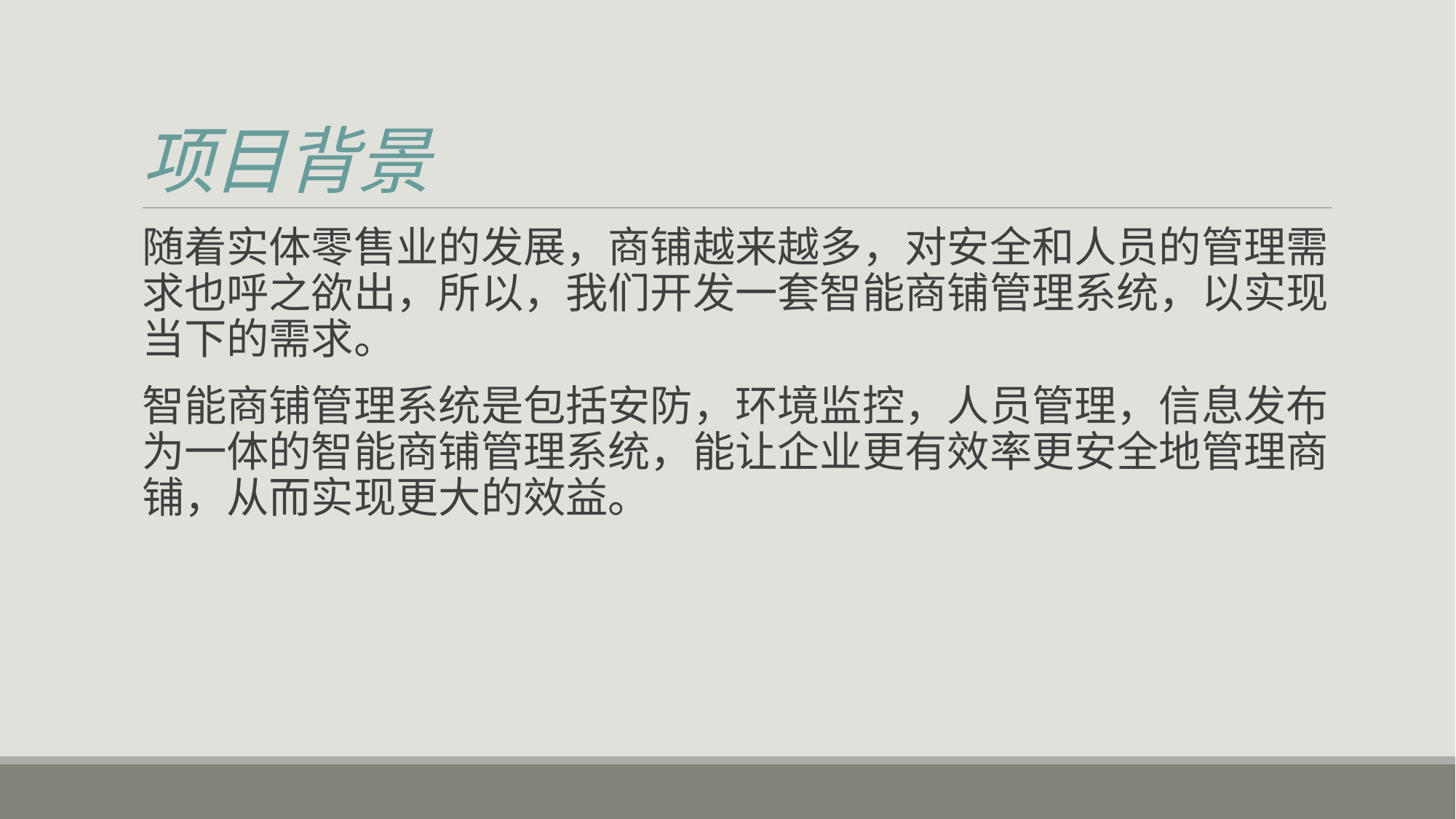

# 项目背景
随着实体零售业的发展，商铺越来越多，对安全和人员的管理需求也呼之欲出，所以，我们开发一套智能商铺管理系统，以实现当下的需求。
智能商铺管理系统是包括安防，环境监控，人员管理，信息发布为一体的智能商铺管理系统，能让企业更有效率更安全地管理商铺，从而实现更大的效益。